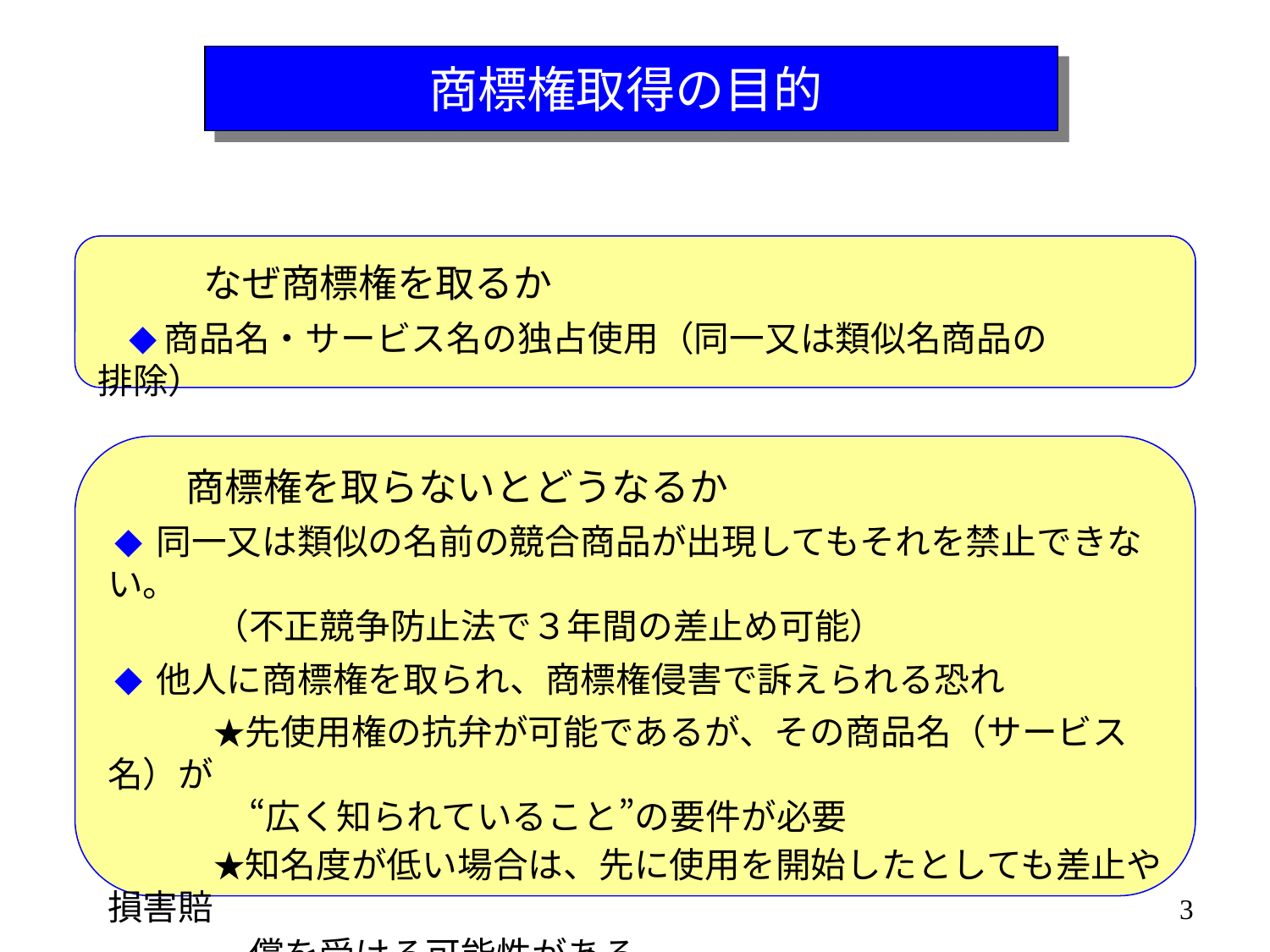

商標権取得の目的

　　　なぜ商標権を取るか
　◆ 商品名・サービス名の独占使用（同一又は類似名商品の排除）

　　 商標権を取らないとどうなるか
 ◆ 同一又は類似の名前の競合商品が出現してもそれを禁止できない。
　　　（不正競争防止法で３年間の差止め可能）
 ◆ 他人に商標権を取られ、商標権侵害で訴えられる恐れ
　　　★先使用権の抗弁が可能であるが、その商品名（サービス名）が
　　　　“広く知られていること”の要件が必要
　　　★知名度が低い場合は、先に使用を開始したとしても差止や損害賠
　　　　償を受ける可能性がある
3